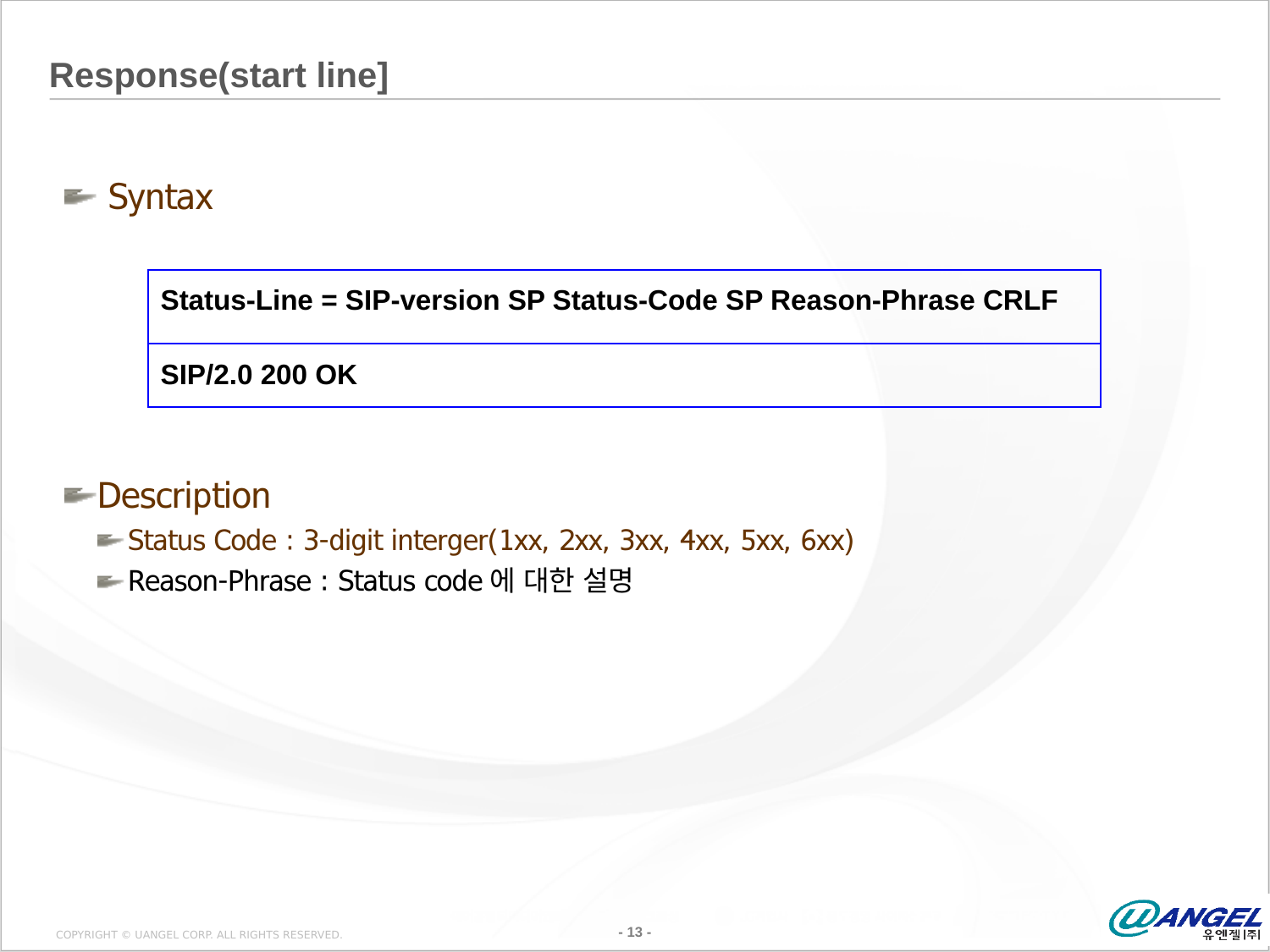

# Response(start line]
 Syntax

Description
Status Code : 3-digit interger(1xx, 2xx, 3xx, 4xx, 5xx, 6xx)
Reason-Phrase : Status code에 대한 설명

Status-Line = SIP-version SP Status-Code SP Reason-Phrase CRLF
SIP/2.0 200 OK